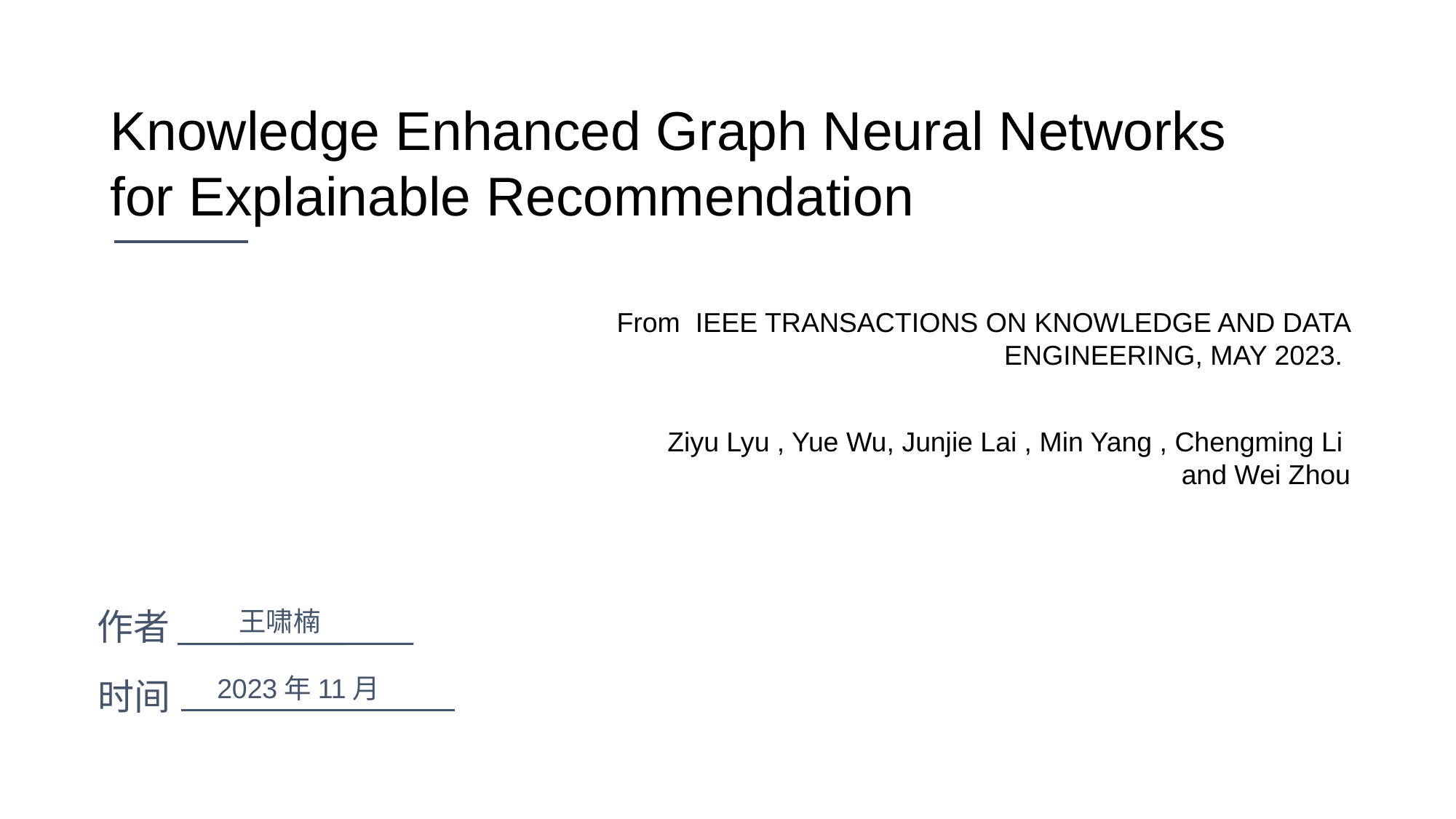

Knowledge Enhanced Graph Neural Networks
for Explainable Recommendation
From  IEEE TRANSACTIONS ON KNOWLEDGE AND DATA ENGINEERING, MAY 2023.
Ziyu Lyu , Yue Wu, Junjie Lai , Min Yang , Chengming Li
 and Wei Zhou
作者
     王啸楠
2023年11月
时间